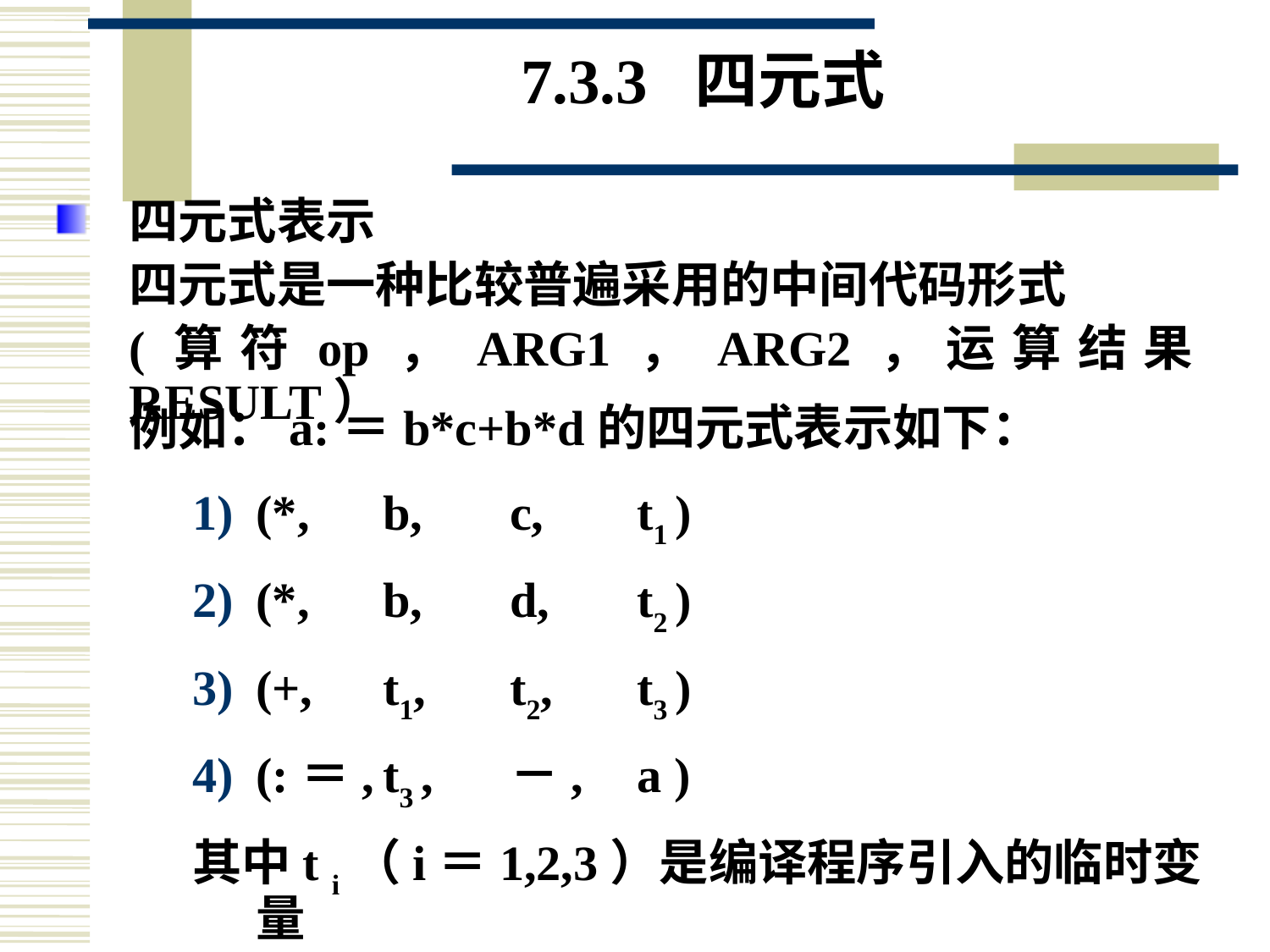

# 7.3.3  四元式
四元式表示
	四元式是一种比较普遍采用的中间代码形式
	(算符op，ARG1，ARG2，运算结果RESULT）
例如：a:＝b*c+b*d的四元式表示如下：
(*,	b,	c,	t1 )
(*,	b,	d,	t2 )
(+,	t1,	t2,	t3 )
(:＝,	t3 ,	－,	a )
其中t i（i＝1,2,3）是编译程序引入的临时变量